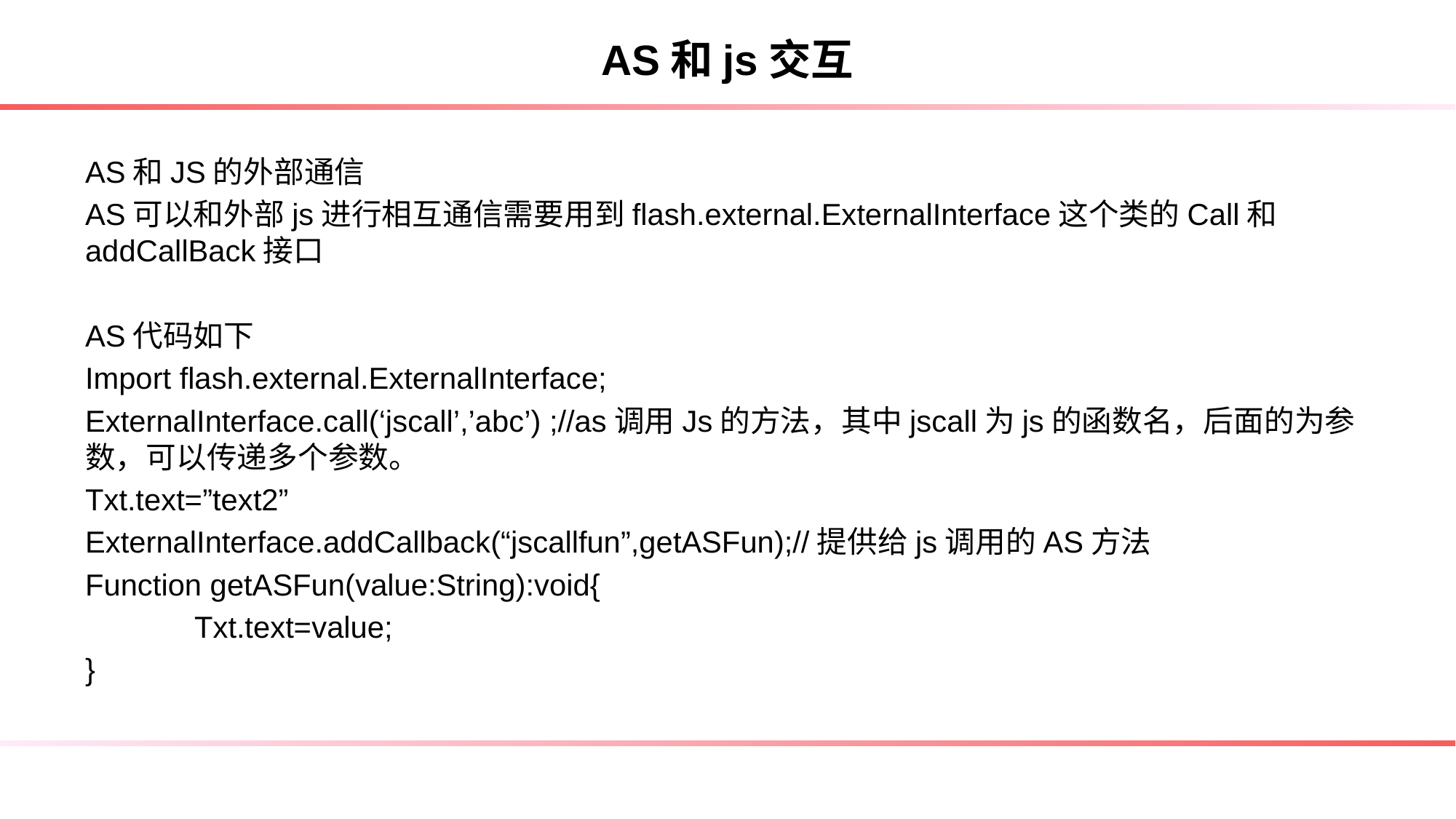

# AS和js交互
AS和JS的外部通信
AS可以和外部js进行相互通信需要用到flash.external.ExternalInterface这个类的Call和addCallBack接口

AS代码如下
Import flash.external.ExternalInterface;
ExternalInterface.call(‘jscall’,’abc’) ;//as调用Js的方法，其中jscall为js的函数名，后面的为参数，可以传递多个参数。
Txt.text=”text2”
ExternalInterface.addCallback(“jscallfun”,getASFun);//提供给js调用的AS方法
Function getASFun(value:String):void{
	Txt.text=value;
}